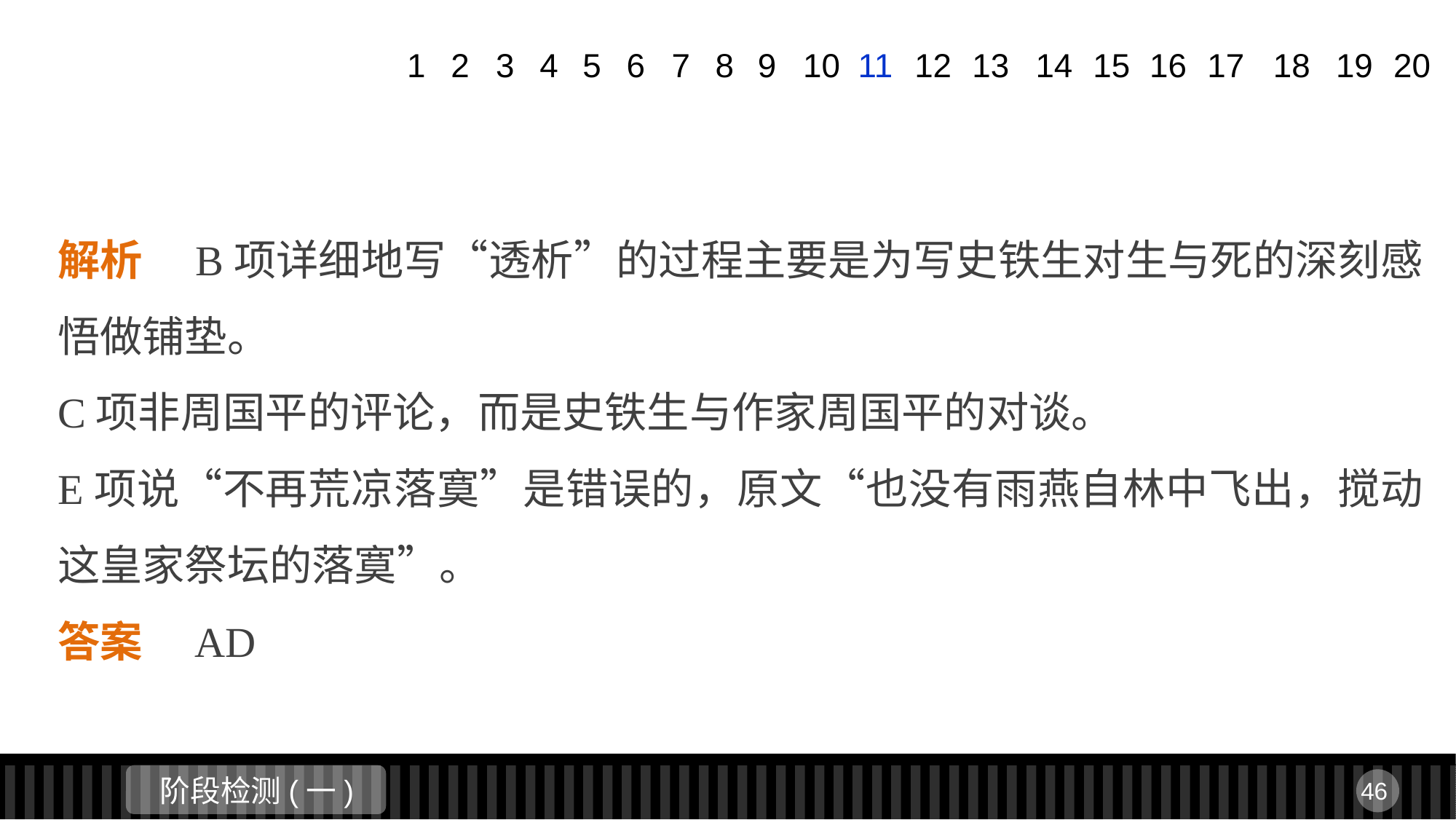

1
2
3
4
5
6
7
8
9
11
12
13
14
15
16
17
18
19
20
10
解析　B项详细地写“透析”的过程主要是为写史铁生对生与死的深刻感悟做铺垫。
C项非周国平的评论，而是史铁生与作家周国平的对谈。
E项说“不再荒凉落寞”是错误的，原文“也没有雨燕自林中飞出，搅动这皇家祭坛的落寞”。
答案　AD